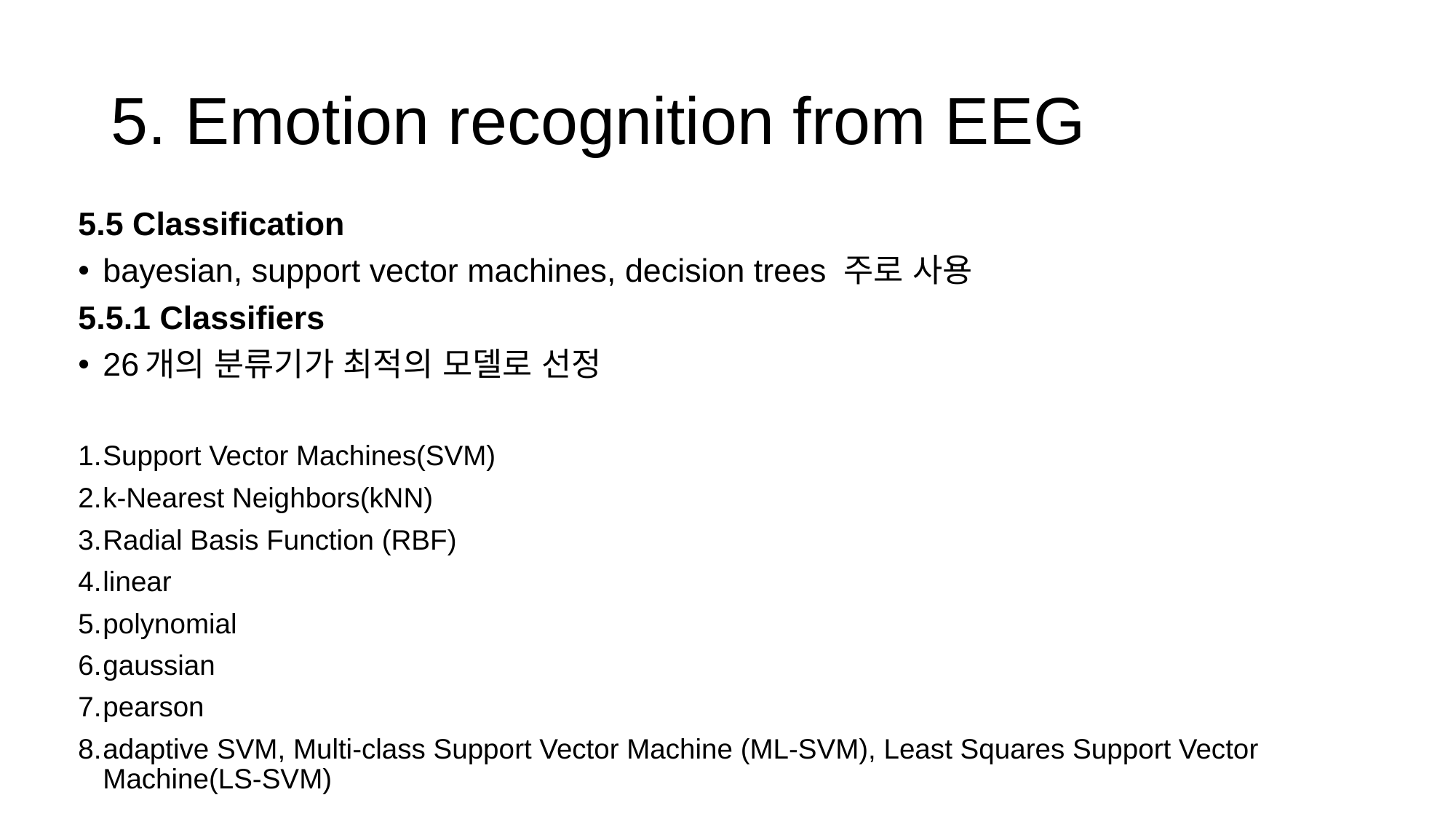

# 5. Emotion recognition from EEG
5.5 Classification
bayesian, support vector machines, decision trees 주로 사용
5.5.1 Classifiers
26개의 분류기가 최적의 모델로 선정

Support Vector Machines(SVM)
k-Nearest Neighbors(kNN)
Radial Basis Function (RBF)
linear
polynomial
gaussian
pearson
adaptive SVM, Multi-class Support Vector Machine (ML-SVM), Least Squares Support Vector Machine(LS-SVM)